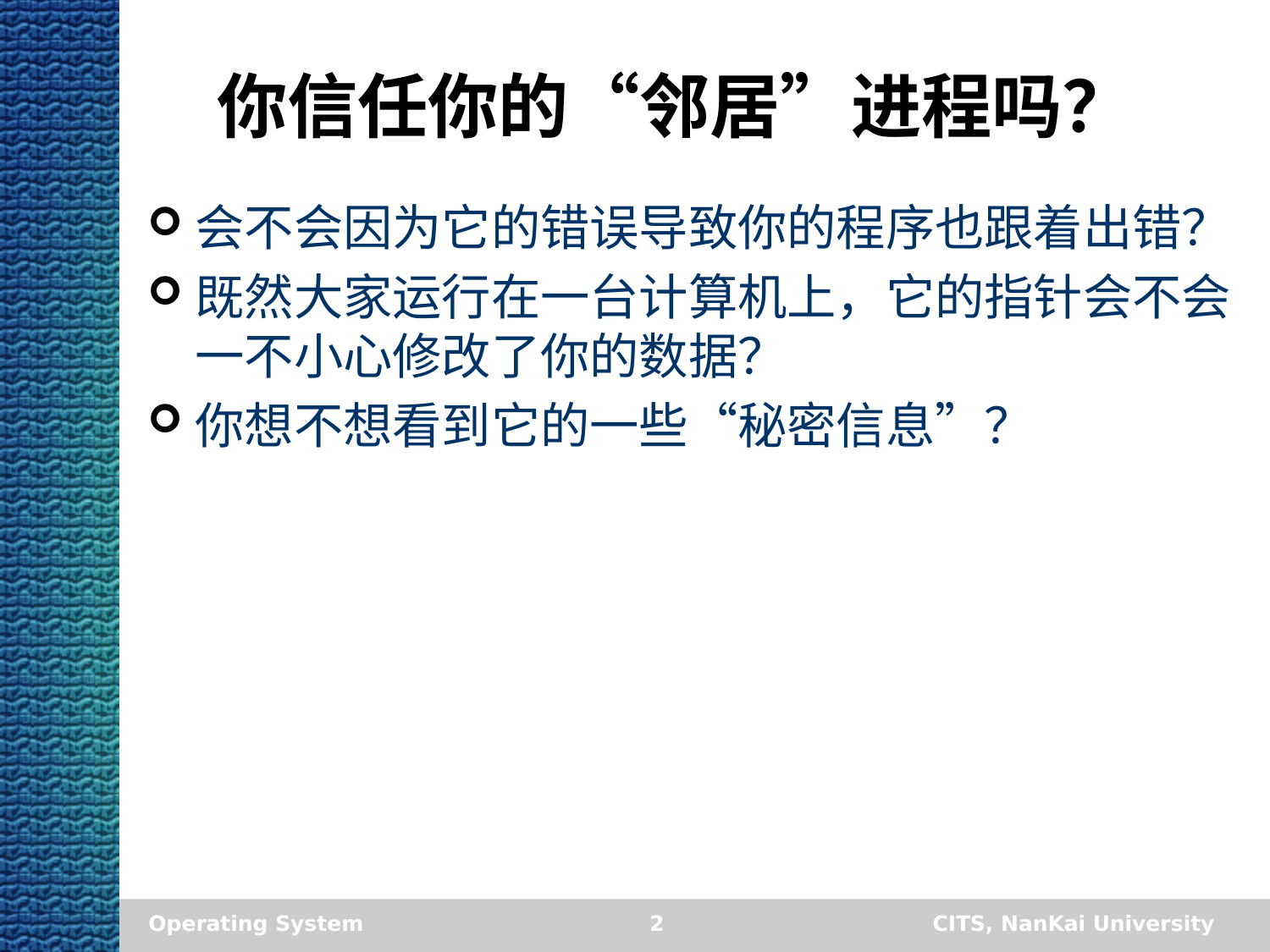

# 你信任你的“邻居”进程吗？
会不会因为它的错误导致你的程序也跟着出错？
既然大家运行在一台计算机上，它的指针会不会一不小心修改了你的数据？
你想不想看到它的一些“秘密信息”？
Operating System
2
CITS, NanKai University